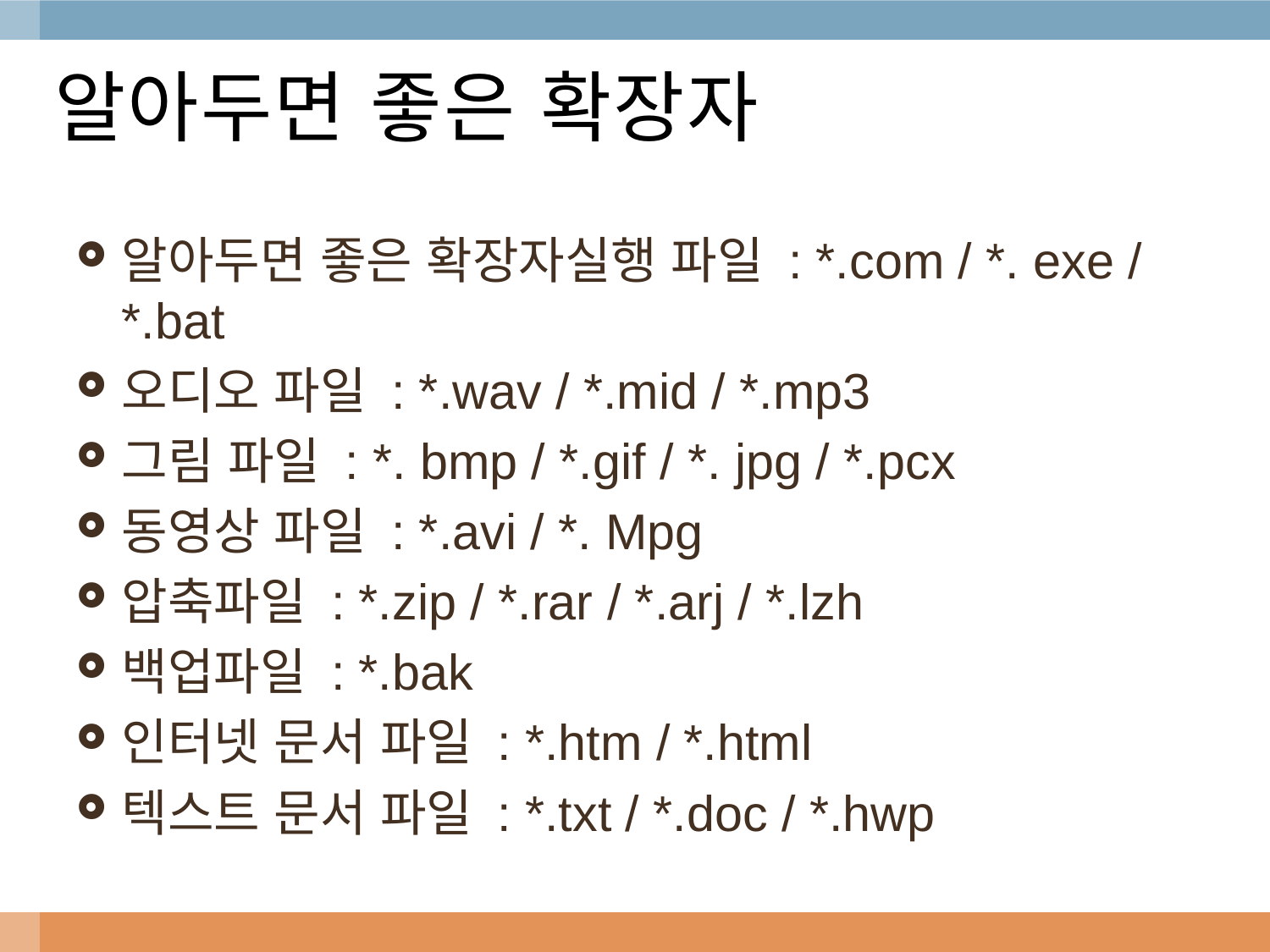

# 알아두면 좋은 확장자
알아두면 좋은 확장자실행 파일 : *.com / *. exe / *.bat
오디오 파일 : *.wav / *.mid / *.mp3
그림 파일 : *. bmp / *.gif / *. jpg / *.pcx
동영상 파일 : *.avi / *. Mpg
압축파일 : *.zip / *.rar / *.arj / *.lzh
백업파일 : *.bak
인터넷 문서 파일 : *.htm / *.html
텍스트 문서 파일 : *.txt / *.doc / *.hwp